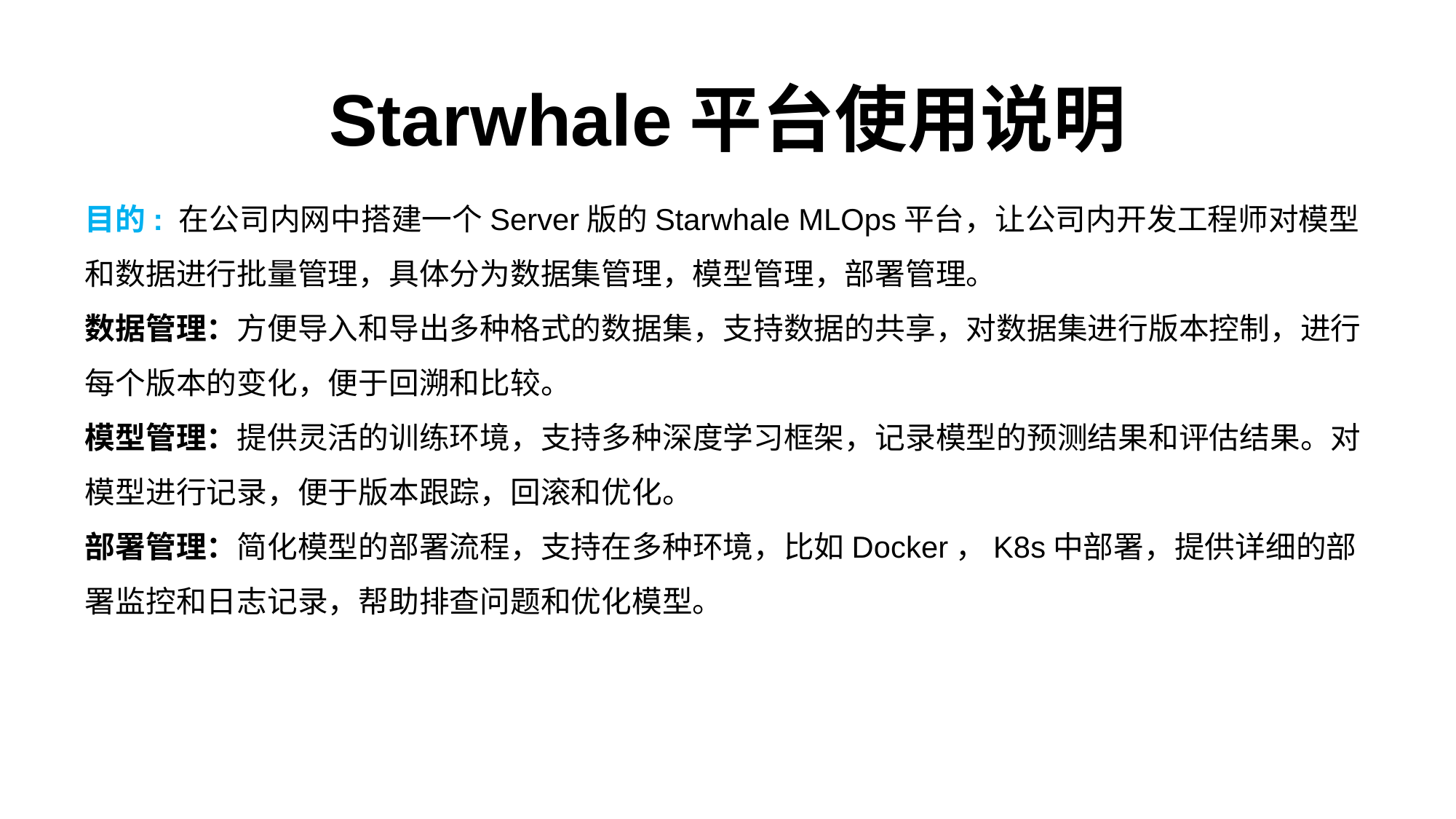

Starwhale平台使用说明
目的: 在公司内网中搭建⼀个Server版的Starwhale MLOps平台，让公司内开发工程师对模型和数据进行批量管理，具体分为数据集管理，模型管理，部署管理。
数据管理：方便导入和导出多种格式的数据集，支持数据的共享，对数据集进行版本控制，进行每个版本的变化，便于回溯和比较。
模型管理：提供灵活的训练环境，支持多种深度学习框架，记录模型的预测结果和评估结果。对模型进行记录，便于版本跟踪，回滚和优化。
部署管理：简化模型的部署流程，支持在多种环境，比如Docker，K8s中部署，提供详细的部署监控和日志记录，帮助排查问题和优化模型。